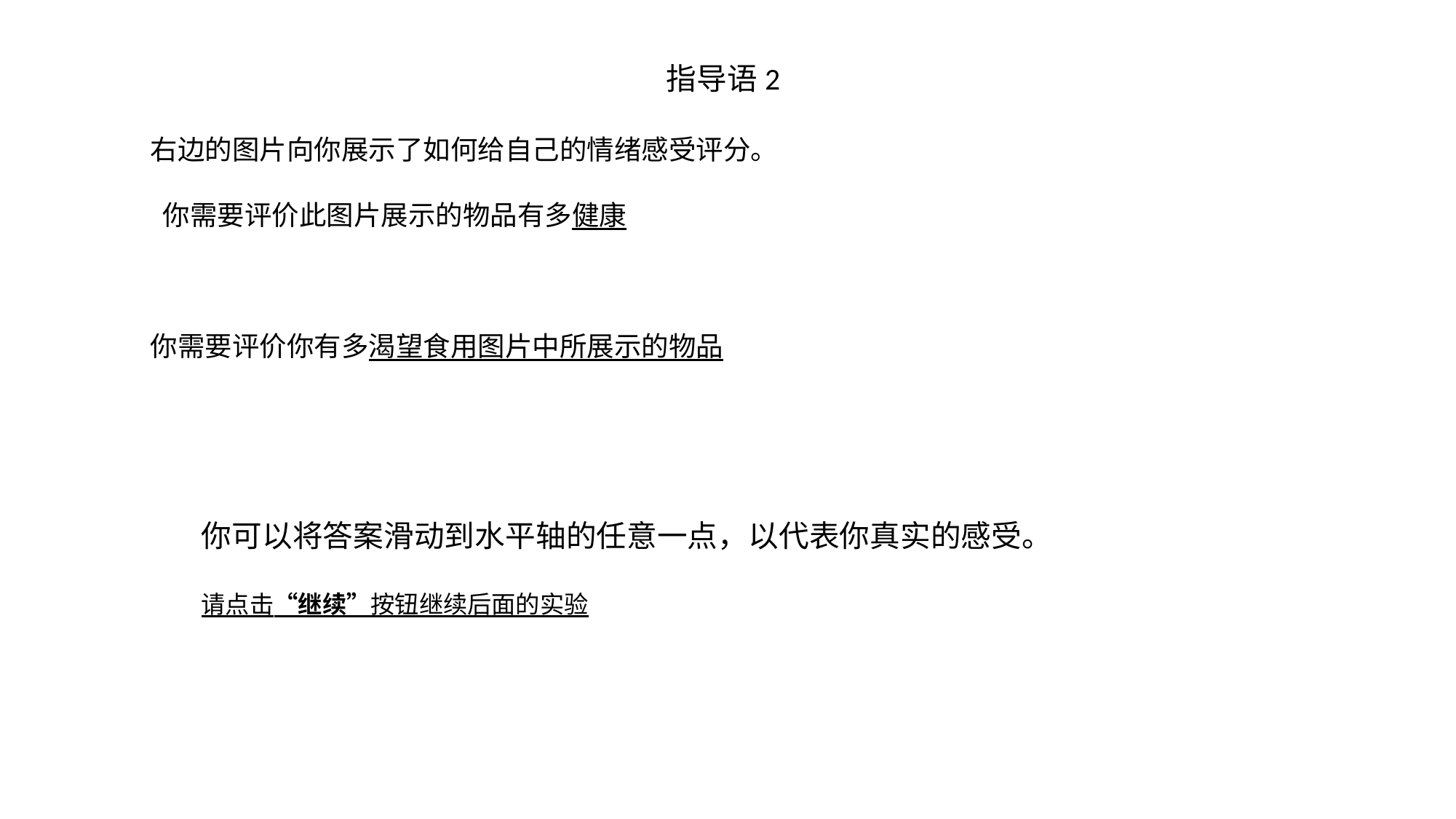

指导语2

右边的图片向你展示了如何给自己的情绪感受评分。

 你需要评价此图片展示的物品有多健康

你需要评价你有多渴望食用图片中所展示的物品

你可以将答案滑动到水平轴的任意一点，以代表你真实的感受。

请点击“继续”按钮继续后面的实验